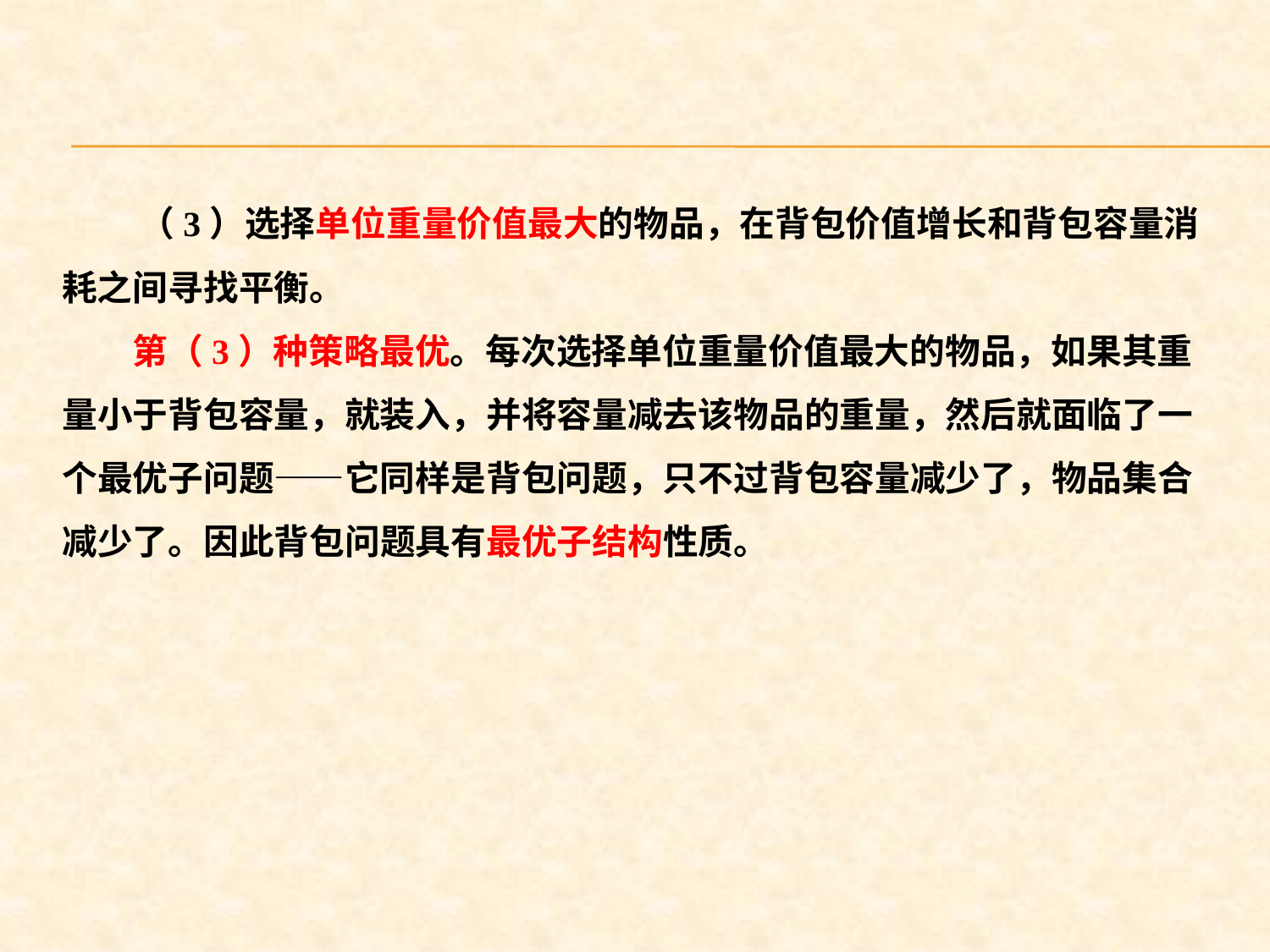

（3）选择单位重量价值最大的物品，在背包价值增长和背包容量消耗之间寻找平衡。
　　第（3）种策略最优。每次选择单位重量价值最大的物品，如果其重量小于背包容量，就装入，并将容量减去该物品的重量，然后就面临了一个最优子问题——它同样是背包问题，只不过背包容量减少了，物品集合减少了。因此背包问题具有最优子结构性质。